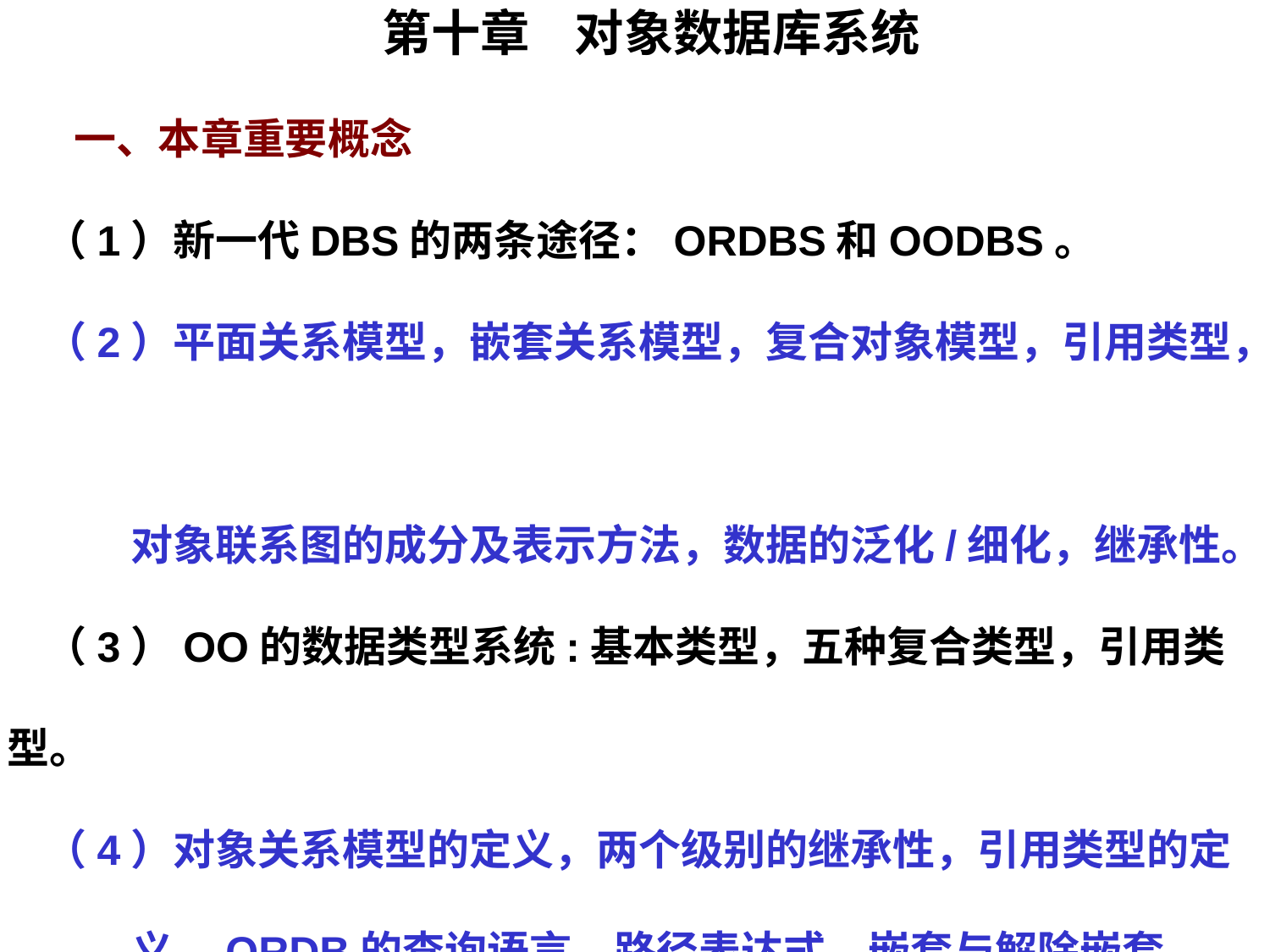

第十章    对象数据库系统
  一、本章重要概念
（1）新一代DBS的两条途径：ORDBS和OODBS。
（2）平面关系模型，嵌套关系模型，复合对象模型，引用类型，
        对象联系图的成分及表示方法，数据的泛化/细化，继承性。
（3）OO的数据类型系统:基本类型，五种复合类型，引用类型。
（4）对象关系模型的定义，两个级别的继承性，引用类型的定
        义，ORDB的查询语言，路径表达式，嵌套与解除嵌套。